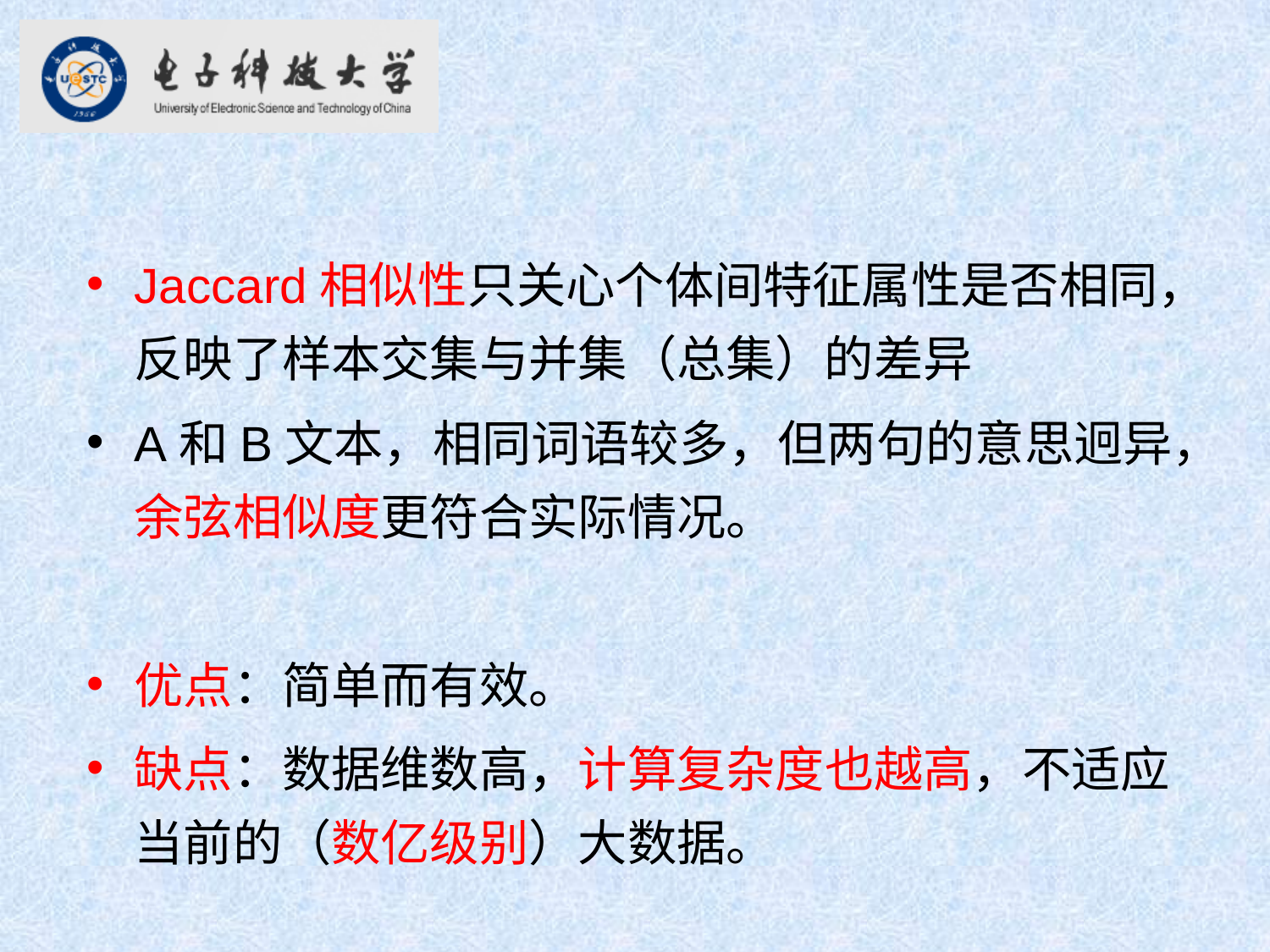

Jaccard相似性只关心个体间特征属性是否相同，反映了样本交集与并集（总集）的差异
A和B文本，相同词语较多，但两句的意思迥异，余弦相似度更符合实际情况。

优点：简单而有效。
缺点：数据维数高，计算复杂度也越高，不适应当前的（数亿级别）大数据。